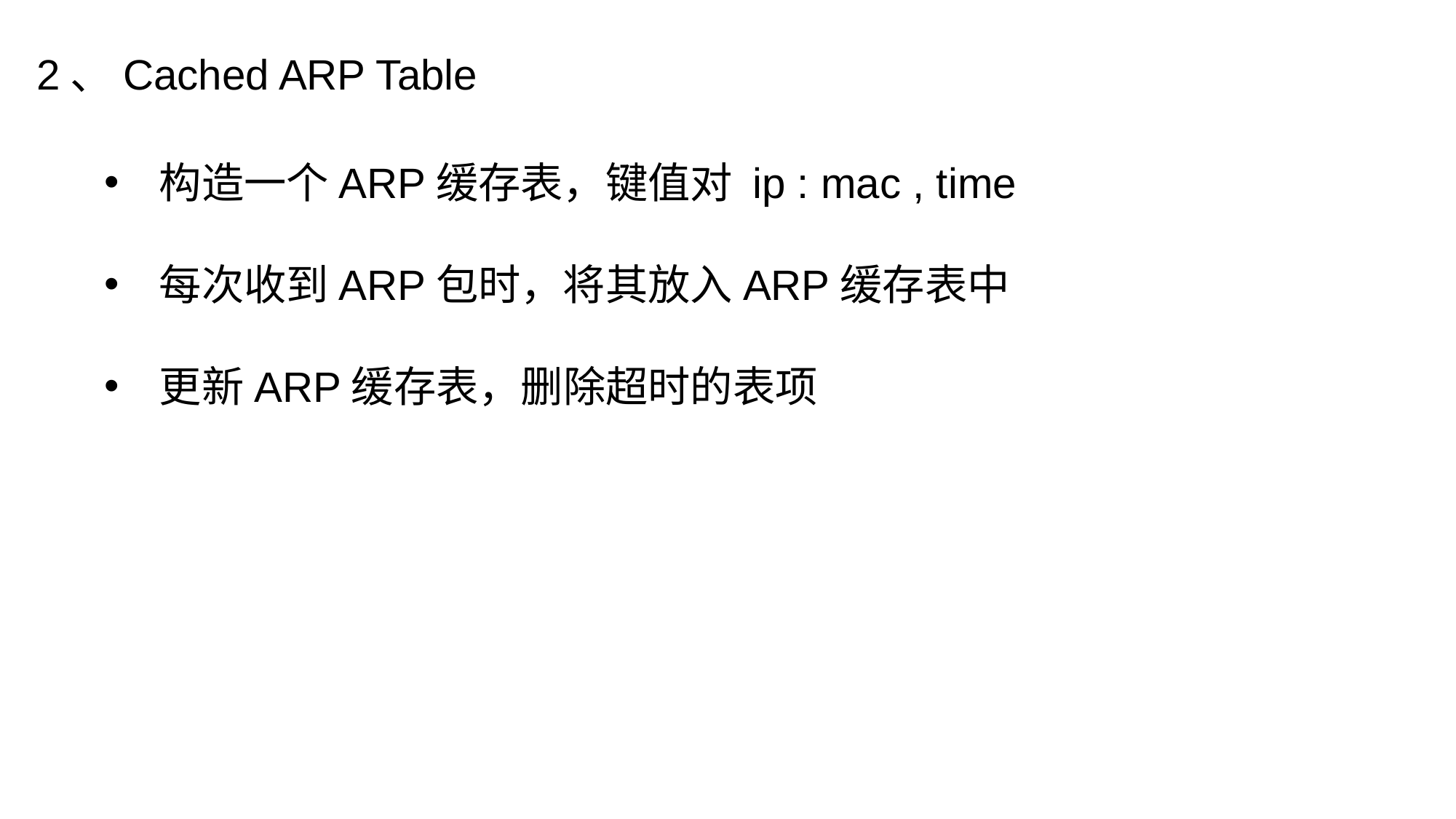

2、Cached ARP Table
构造一个ARP缓存表，键值对 ip : mac , time

每次收到ARP包时，将其放入ARP缓存表中

更新ARP缓存表，删除超时的表项